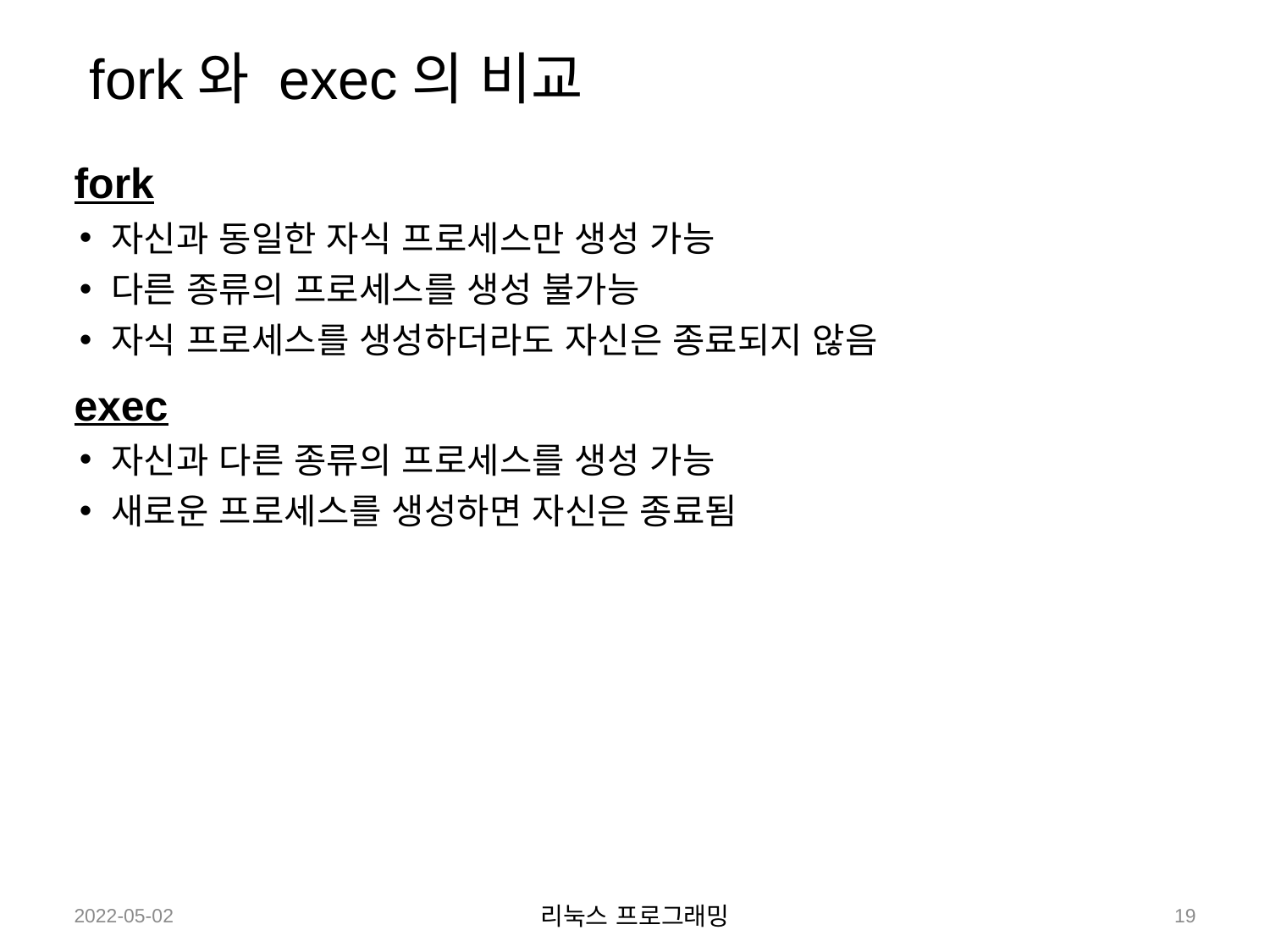

# fork와 exec의 비교
fork
자신과 동일한 자식 프로세스만 생성 가능
다른 종류의 프로세스를 생성 불가능
자식 프로세스를 생성하더라도 자신은 종료되지 않음
exec
자신과 다른 종류의 프로세스를 생성 가능
새로운 프로세스를 생성하면 자신은 종료됨
2022-05-02
리눅스 프로그래밍
19